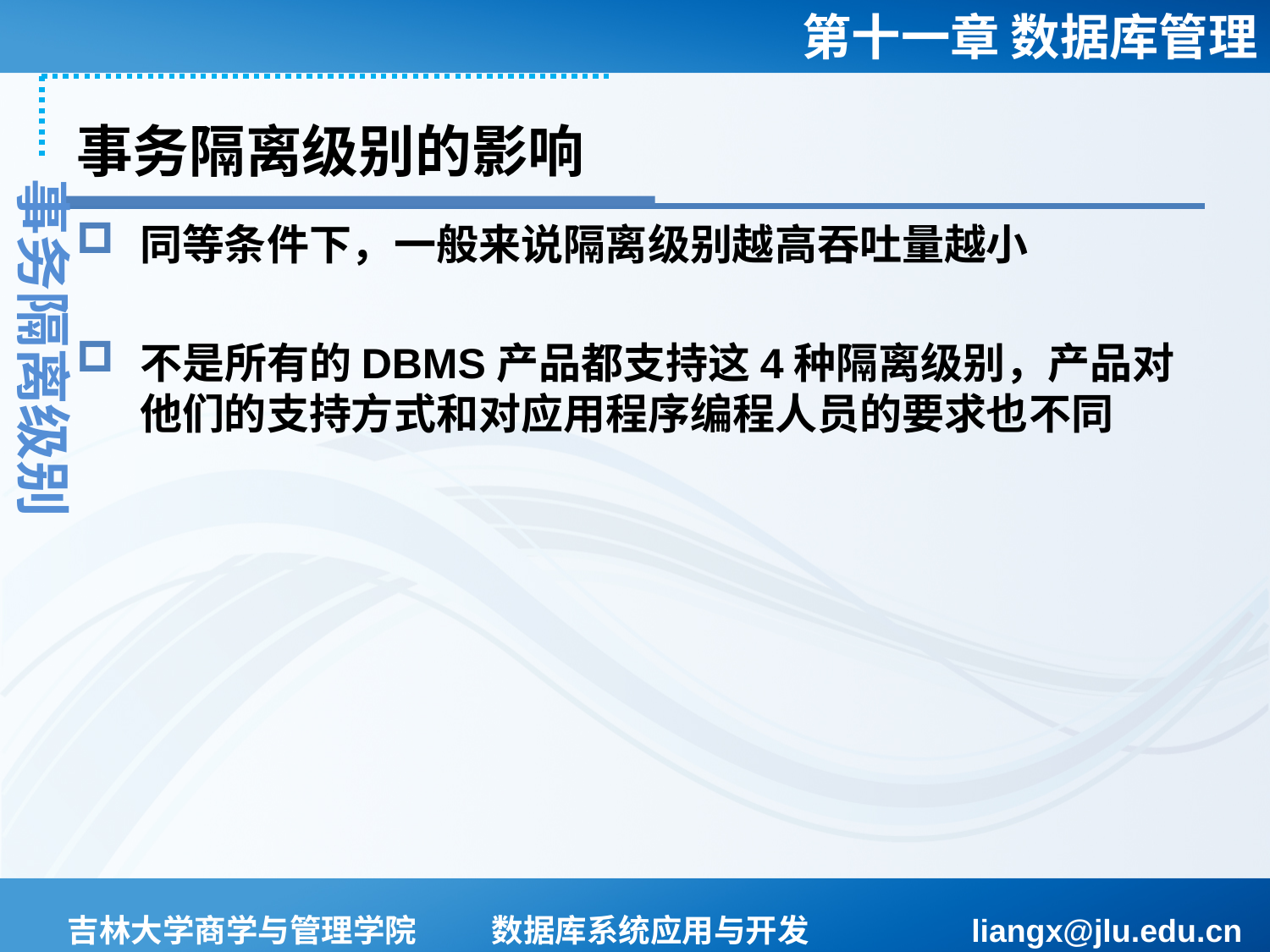

# 事务隔离级别的影响
事务隔离级别
同等条件下，一般来说隔离级别越高吞吐量越小

不是所有的DBMS产品都支持这4种隔离级别，产品对他们的支持方式和对应用程序编程人员的要求也不同